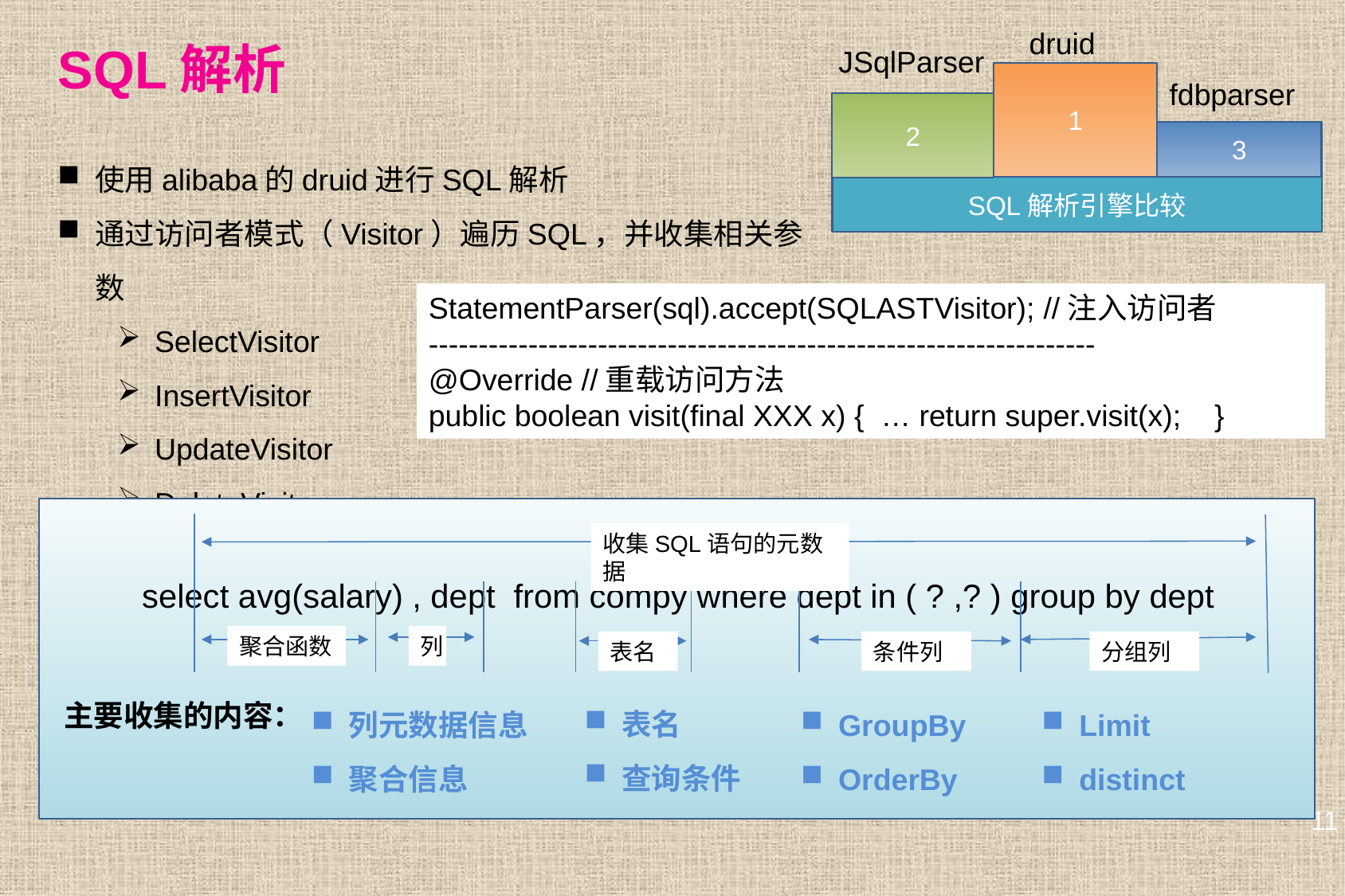

druid
JSqlParser
1
fdbparser
2
3
SQL解析引擎比较
# SQL解析
使用alibaba的druid进行SQL解析
通过访问者模式（Visitor）遍历SQL，并收集相关参数
SelectVisitor
InsertVisitor
UpdateVisitor
DeleteVisitor
StatementParser(sql).accept(SQLASTVisitor); //注入访问者
-------------------------------------------------------------------
@Override //重载访问方法
public boolean visit(final XXX x) {  … return super.visit(x);    }

收集SQL语句的元数据
select avg(salary) , dept  from compy where dept in ( ? ,? ) group by dept
聚合函数
列
表名
条件列
分组列
表名
查询条件
列元数据信息
聚合信息
GroupBy
OrderBy
Limit
distinct
主要收集的内容：